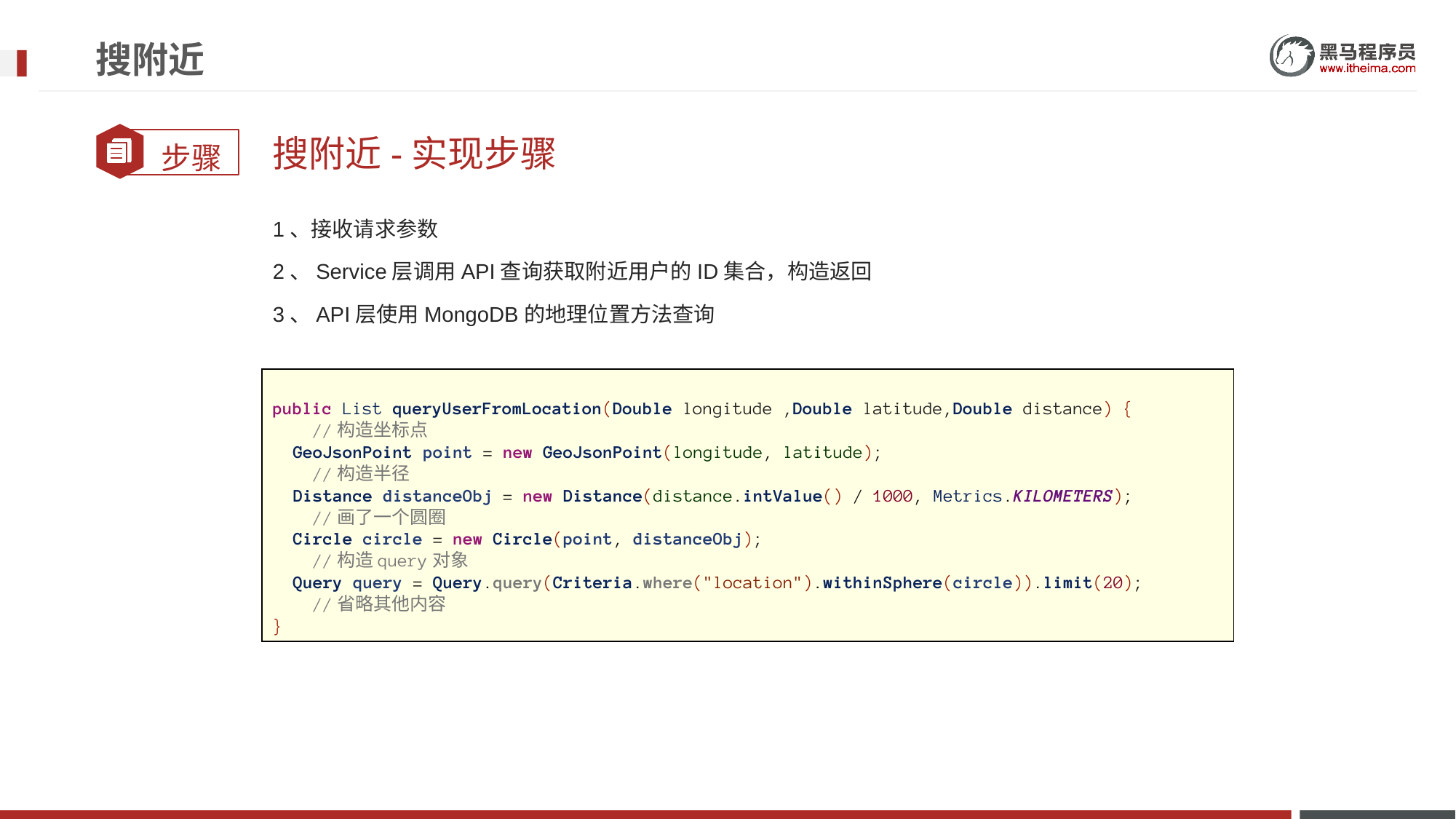

# 搜附近
搜附近-实现步骤
1、接收请求参数
2、Service层调用API查询获取附近用户的ID集合，构造返回
3、API层使用MongoDB的地理位置方法查询

public List queryUserFromLocation(Double longitude ,Double latitude,Double distance) {
    //构造坐标点
    GeoJsonPoint point = new GeoJsonPoint(longitude, latitude);
    //构造半径
    Distance distanceObj = new Distance(distance.intValue() / 1000, Metrics.KILOMETERS);
    //画了一个圆圈
    Circle circle = new Circle(point, distanceObj);
    //构造query对象
    Query query = Query.query(Criteria.where("location").withinSphere(circle)).limit(20);
    //省略其他内容
}